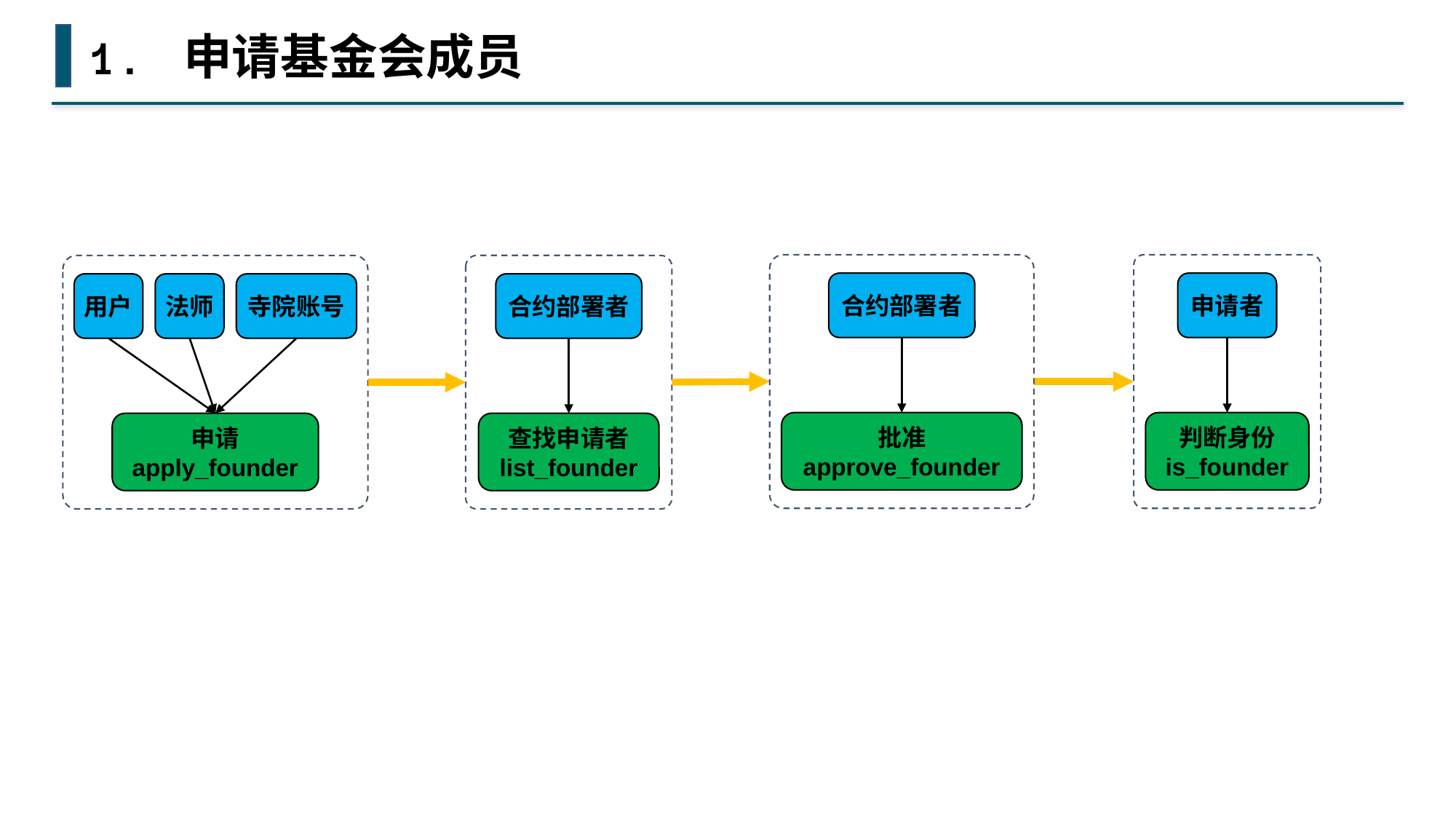

1. 申请基金会成员

合约部署者
批准
approve_founder

申请者
判断身份
is_founder

用户
法师
寺院账号
申请
apply_founder

合约部署者
查找申请者
list_founder